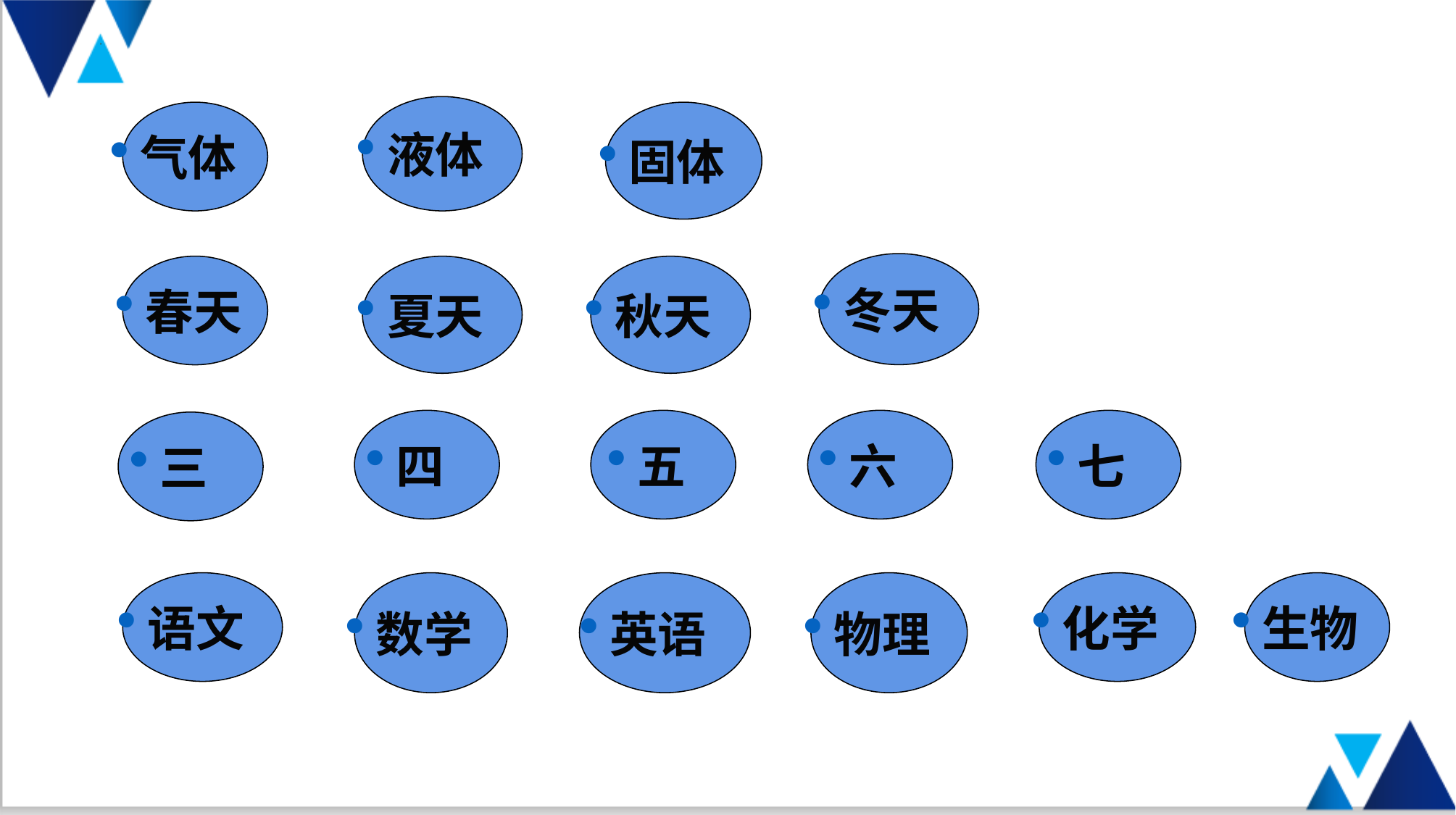

液体
气体
固体
冬天
春天
夏天
秋天
四
五
六
七
三
语文
数学
英语
物理
化学
生物